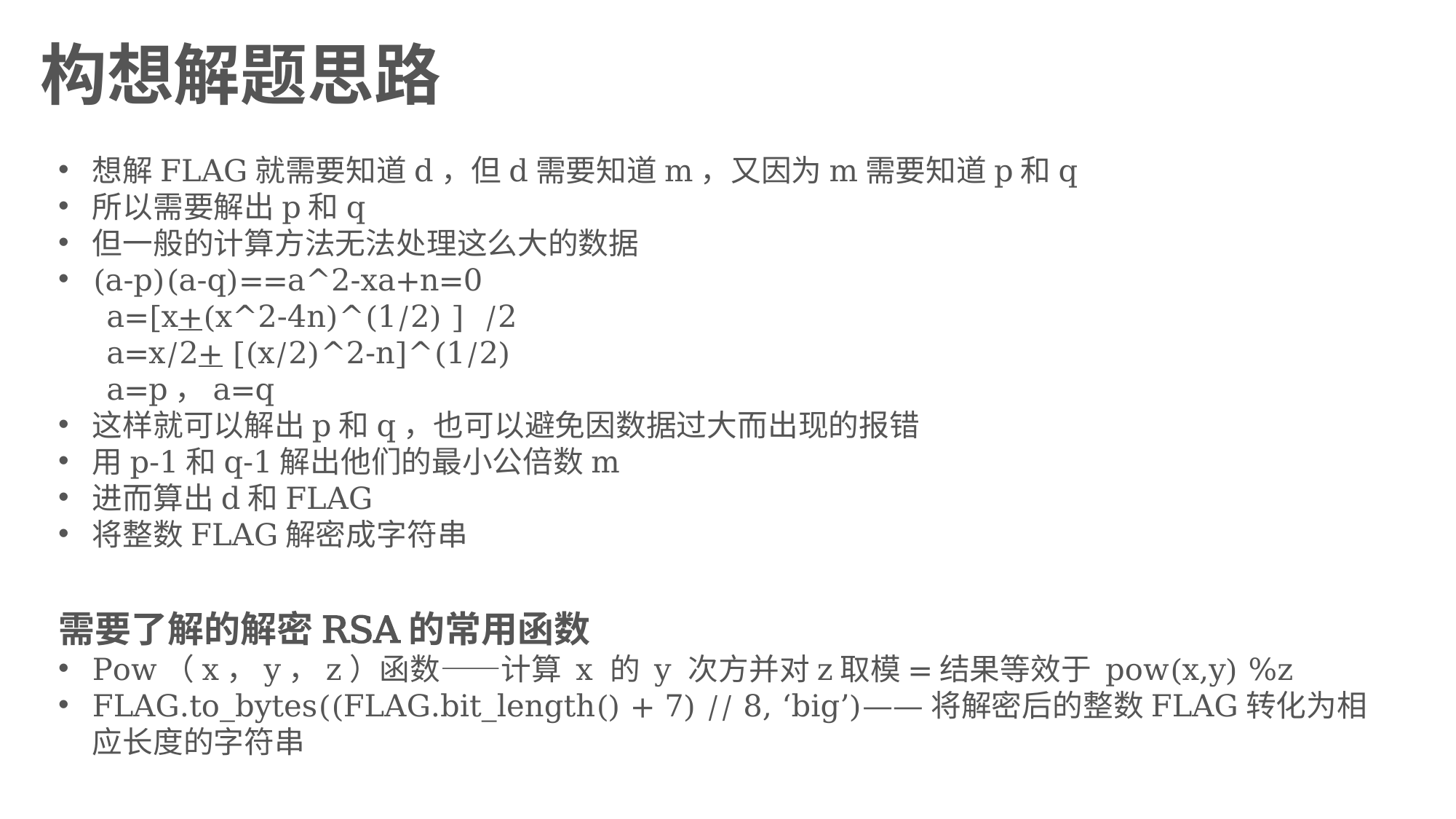

构想解题思路
想解FLAG就需要知道d，但d需要知道m，又因为m需要知道p和q
所以需要解出p和q
但一般的计算方法无法处理这么大的数据
(a-p)(a-q)==a^2-xa+n=0
     a=[x+(x^2-4n)^(1/2) ]  /2
     a=x/2+ [(x/2)^2-n]^(1/2)
     a=p，a=q
这样就可以解出p和q，也可以避免因数据过大而出现的报错
用p-1和q-1解出他们的最小公倍数m
进而算出d和FLAG
将整数FLAG解密成字符串
需要了解的解密RSA的常用函数
Pow（x，y，z）函数——计算 x 的 y 次方并对z取模=结果等效于 pow(x,y) %z
FLAG.to_bytes((FLAG.bit_length() + 7) // 8, ‘big’)——将解密后的整数FLAG转化为相应长度的字符串